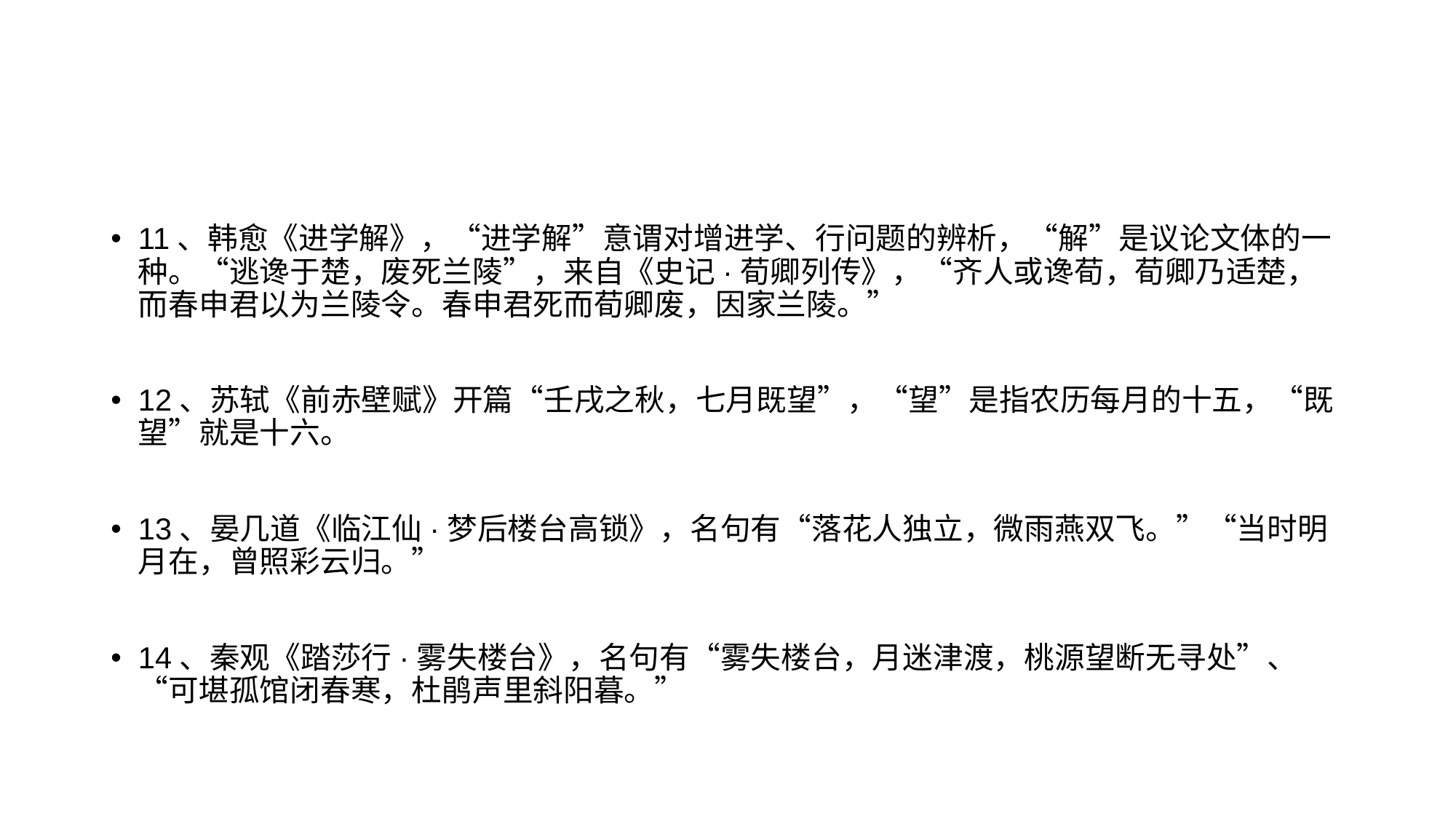

#
11、韩愈《进学解》，“进学解”意谓对增进学、行问题的辨析，“解”是议论文体的一种。“逃谗于楚，废死兰陵”，来自《史记·荀卿列传》，“齐人或谗荀，荀卿乃适楚，而春申君以为兰陵令。春申君死而荀卿废，因家兰陵。”

12、苏轼《前赤壁赋》开篇“壬戌之秋，七月既望”，“望”是指农历每月的十五，“既望”就是十六。

13、晏几道《临江仙·梦后楼台高锁》，名句有“落花人独立，微雨燕双飞。”“当时明月在，曾照彩云归。”

14、秦观《踏莎行·雾失楼台》，名句有“雾失楼台，月迷津渡，桃源望断无寻处”、“可堪孤馆闭春寒，杜鹃声里斜阳暮。”